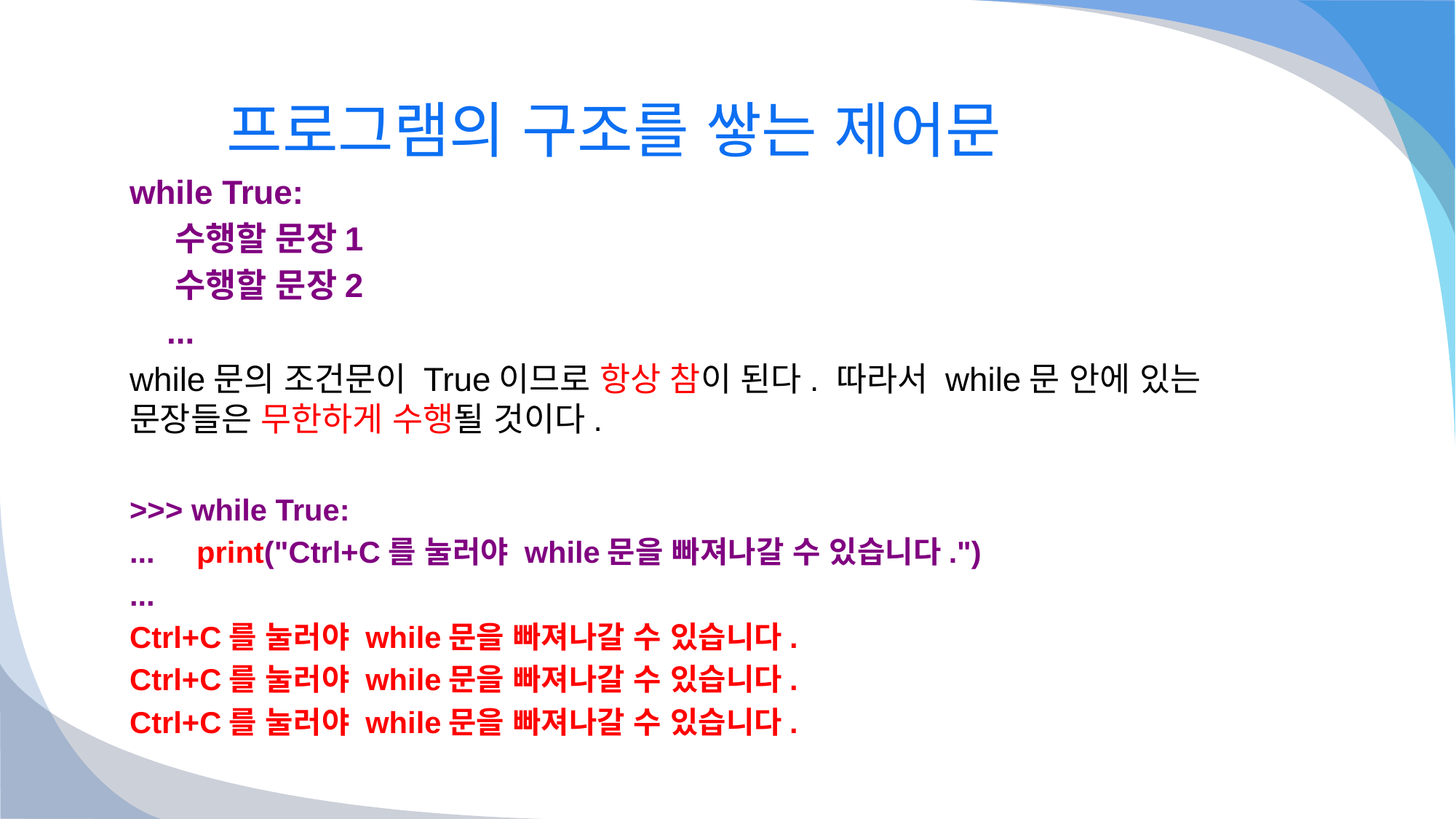

# 프로그램의 구조를 쌓는 제어문
while True:
    수행할 문장1
    수행할 문장2
    ...
while문의 조건문이 True이므로 항상 참이 된다. 따라서 while문 안에 있는 문장들은 무한하게 수행될 것이다.

>>> while True:
...     print("Ctrl+C를 눌러야 while문을 빠져나갈 수 있습니다.")
...
Ctrl+C를 눌러야 while문을 빠져나갈 수 있습니다.
Ctrl+C를 눌러야 while문을 빠져나갈 수 있습니다.
Ctrl+C를 눌러야 while문을 빠져나갈 수 있습니다.